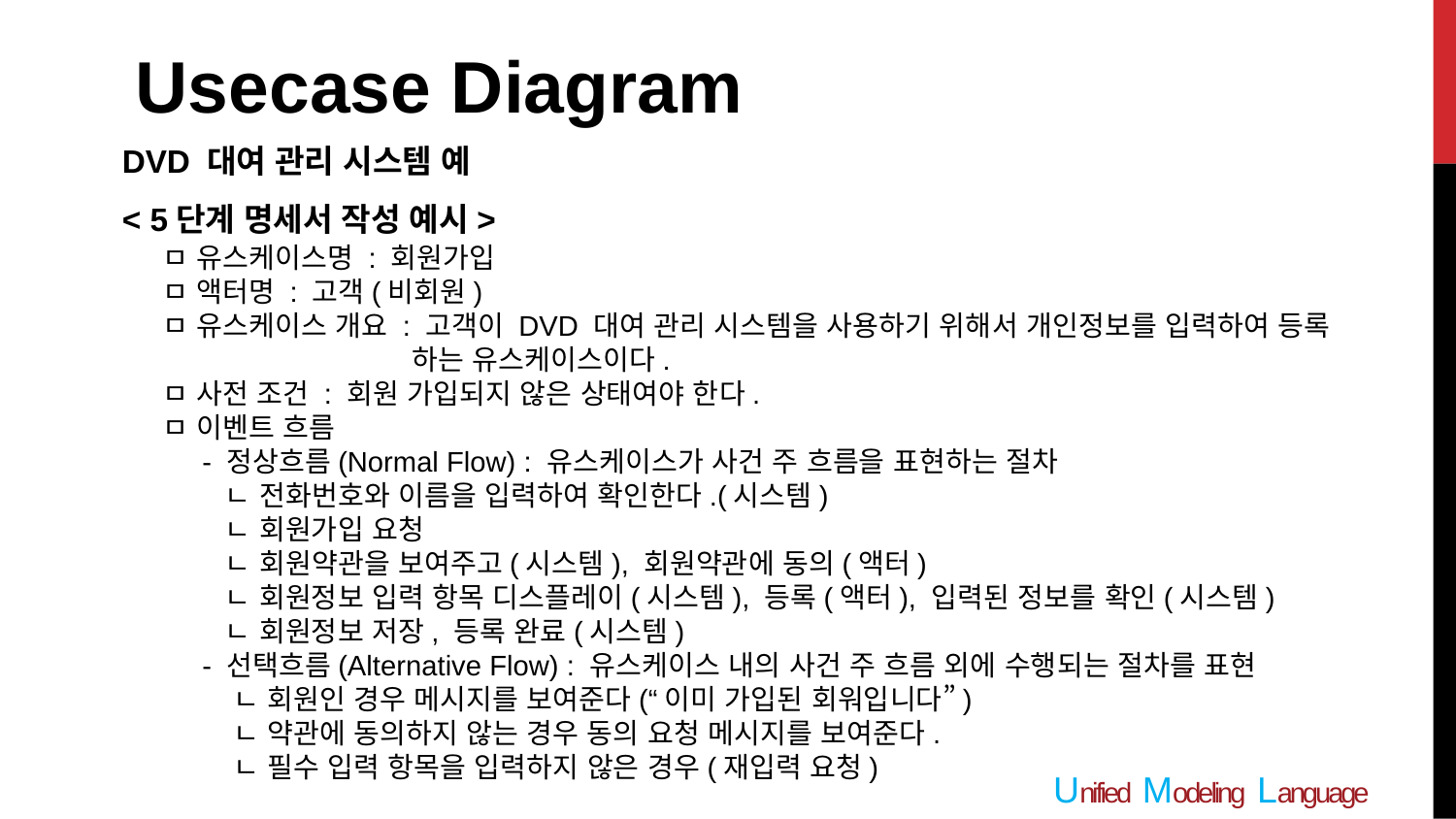

Usecase Diagram
DVD 대여 관리 시스템 예
< 5단계 명세서 작성 예시>
ㅁ 유스케이스명 : 회원가입
ㅁ 액터명 : 고객(비회원)
ㅁ 유스케이스 개요 : 고객이 DVD 대여 관리 시스템을 사용하기 위해서 개인정보를 입력하여 등록	             하는 유스케이스이다.
ㅁ 사전 조건 : 회원 가입되지 않은 상태여야 한다.
ㅁ 이벤트 흐름
     - 정상흐름(Normal Flow) : 유스케이스가 사건 주 흐름을 표현하는 절차
       ㄴ 전화번호와 이름을 입력하여 확인한다.(시스템)
       ㄴ 회원가입 요청
       ㄴ 회원약관을 보여주고(시스템), 회원약관에 동의(액터)
       ㄴ 회원정보 입력 항목 디스플레이(시스템), 등록(액터), 입력된 정보를 확인(시스템)
       ㄴ 회원정보 저장, 등록 완료(시스템)
     - 선택흐름(Alternative Flow) : 유스케이스 내의 사건 주 흐름 외에 수행되는 절차를 표현
        ㄴ 회원인 경우 메시지를 보여준다(“이미 가입된 회워입니다”)
        ㄴ 약관에 동의하지 않는 경우 동의 요청 메시지를 보여준다.
        ㄴ 필수 입력 항목을 입력하지 않은 경우(재입력 요청)